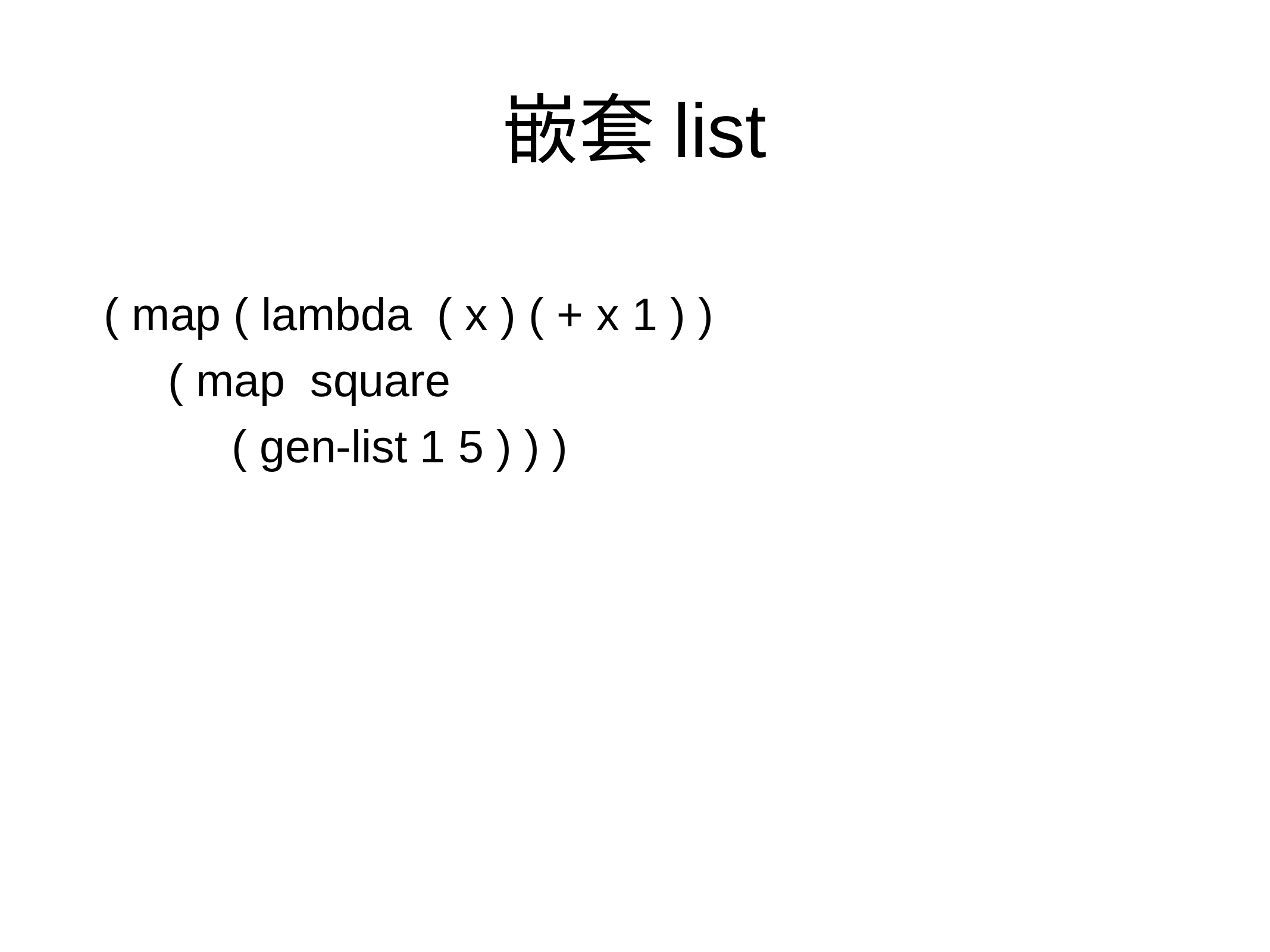

# 嵌套list
( map ( lambda  ( x ) ( + x 1 ) )
     ( map  square
          ( gen-list 1 5 ) ) )